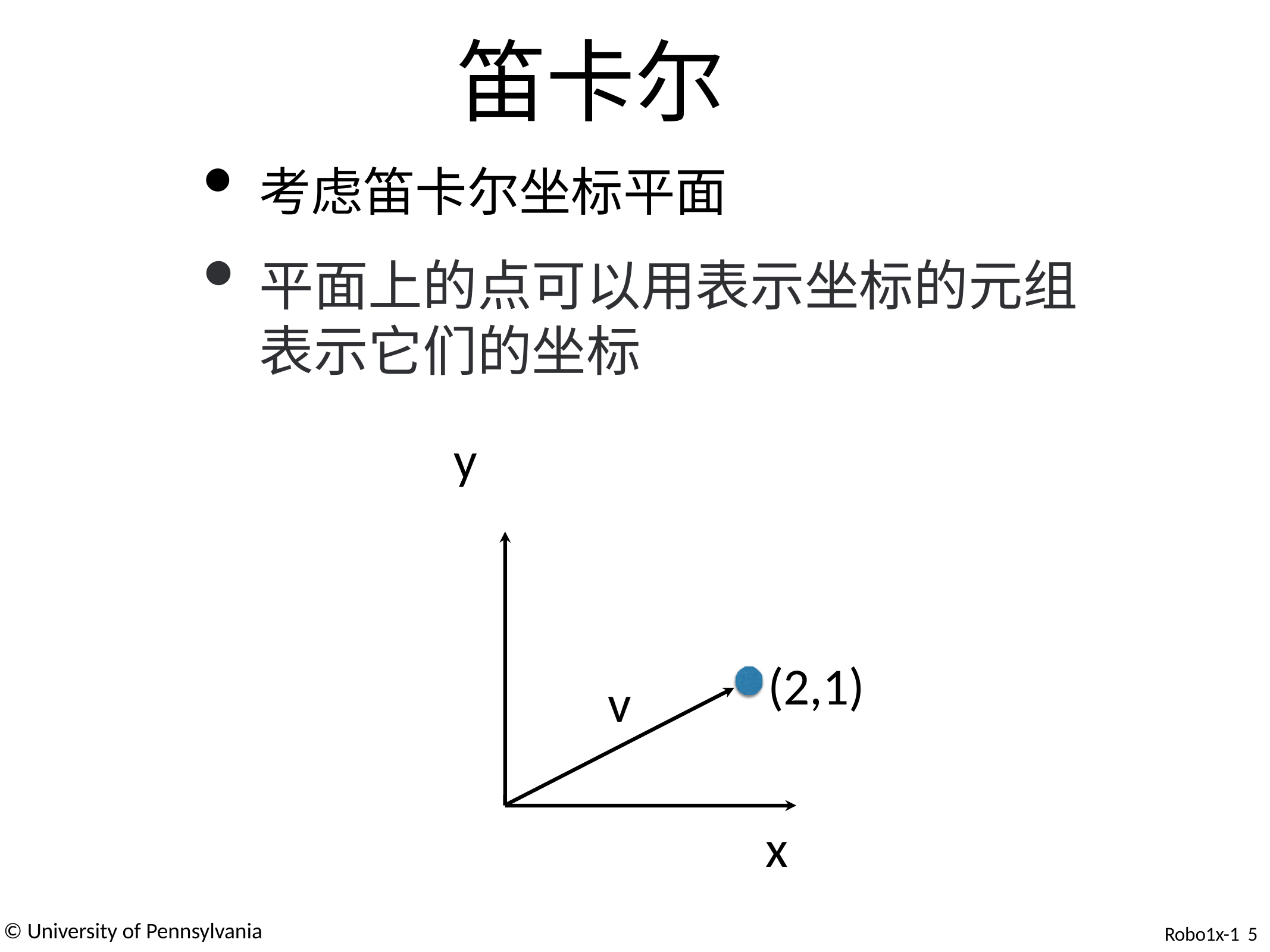

# 笛卡尔
考虑笛卡尔坐标平面
平面上的点可以用表示坐标的元组表示它们的坐标
y

(2,1)

v

x
© University of Pennsylvania
Robo1x-1 5